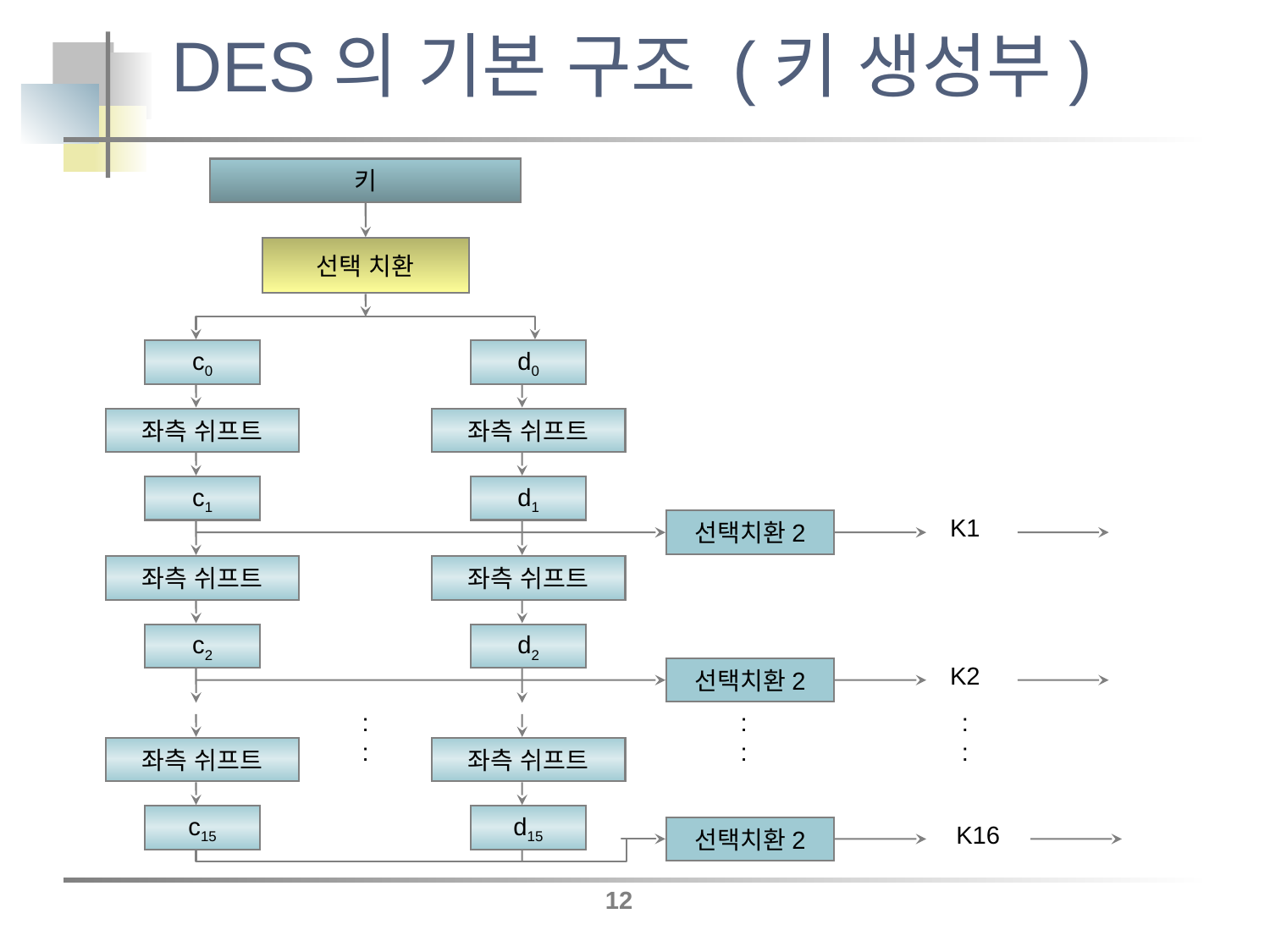

# DES의 기본 구조 (키 생성부)
키

선택 치환

c0
d0

좌측 쉬프트
좌측 쉬프트

c1
d1
K1
선택치환2

좌측 쉬프트
좌측 쉬프트

c2
d2
K2
선택치환2

:
:
:
:
:
:

좌측 쉬프트
좌측 쉬프트

c15
d15
K16
선택치환2

12